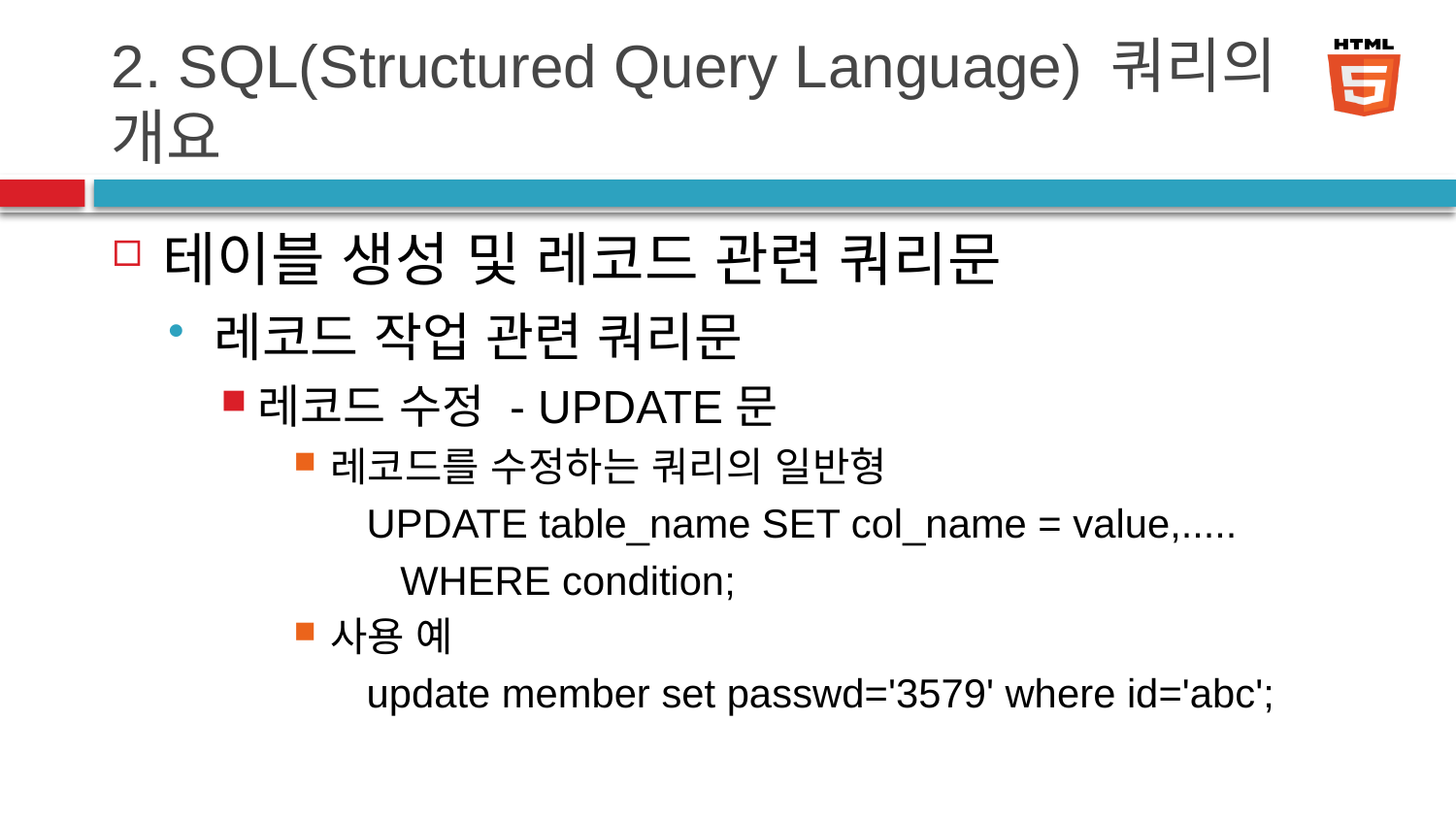

# 2. SQL(Structured Query Language) 쿼리의 개요
테이블 생성 및 레코드 관련 쿼리문
레코드 작업 관련 쿼리문
레코드 수정 - UPDATE문
레코드를 수정하는 쿼리의 일반형
UPDATE table_name SET col_name = value,.....
   WHERE condition;
사용 예
update member set passwd='3579' where id='abc';